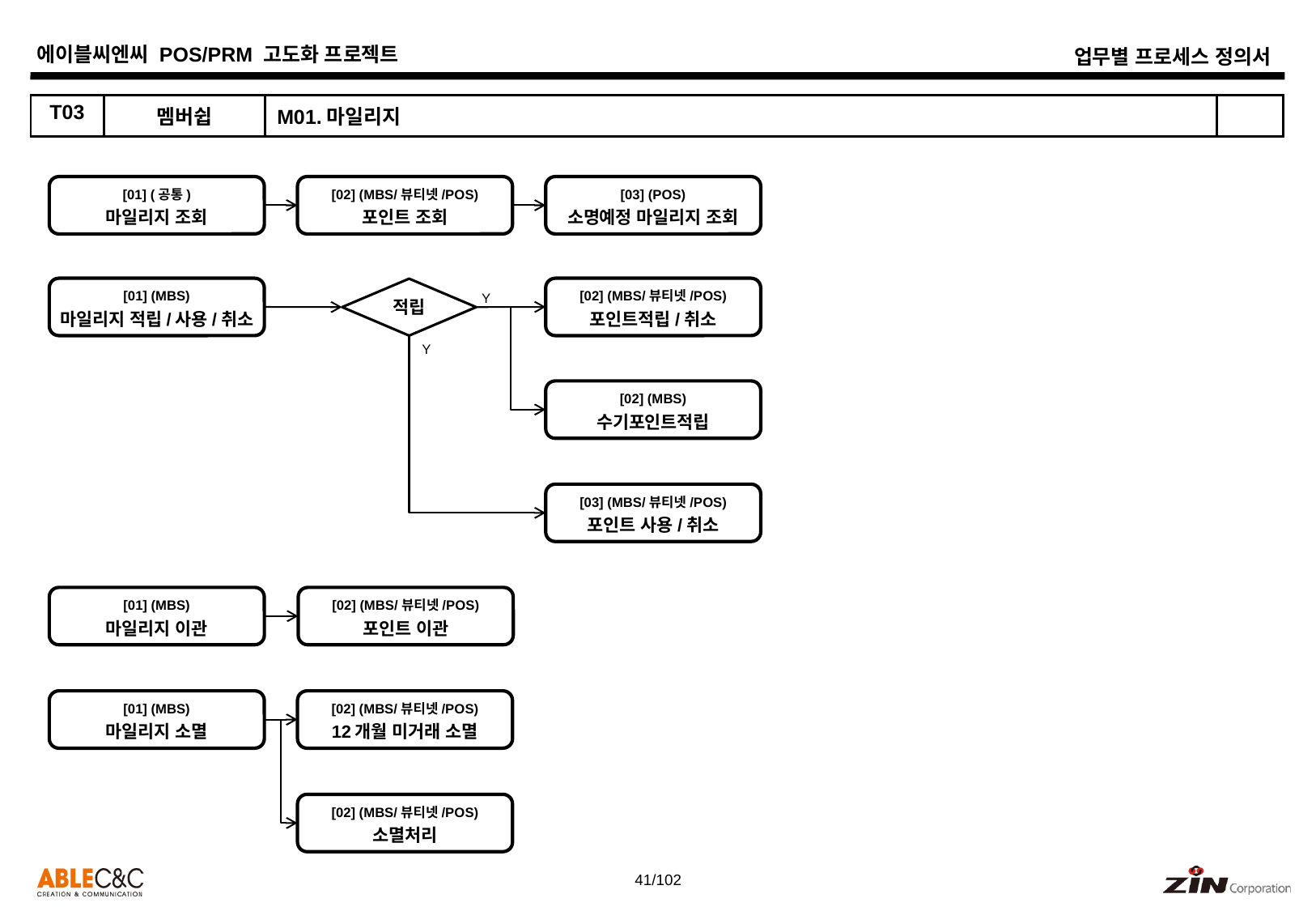

| T03 | 멤버쉽 | M01.마일리지 |  |
| --- | --- | --- | --- |
[01] (공통)
마일리지 조회
[02] (MBS/뷰티넷/POS)
포인트 조회
[03] (POS)
소명예정 마일리지 조회
[01] (MBS)
마일리지 적립/사용/취소
[02] (MBS/뷰티넷/POS)
포인트적립/취소
적립
Y
Y
[02] (MBS)
수기포인트적립
[03] (MBS/뷰티넷/POS)
포인트 사용/취소
[01] (MBS)
마일리지 이관
[02] (MBS/뷰티넷/POS)
포인트 이관
[01] (MBS)
마일리지 소멸
[02] (MBS/뷰티넷/POS)
12개월 미거래 소멸
[02] (MBS/뷰티넷/POS)
소멸처리